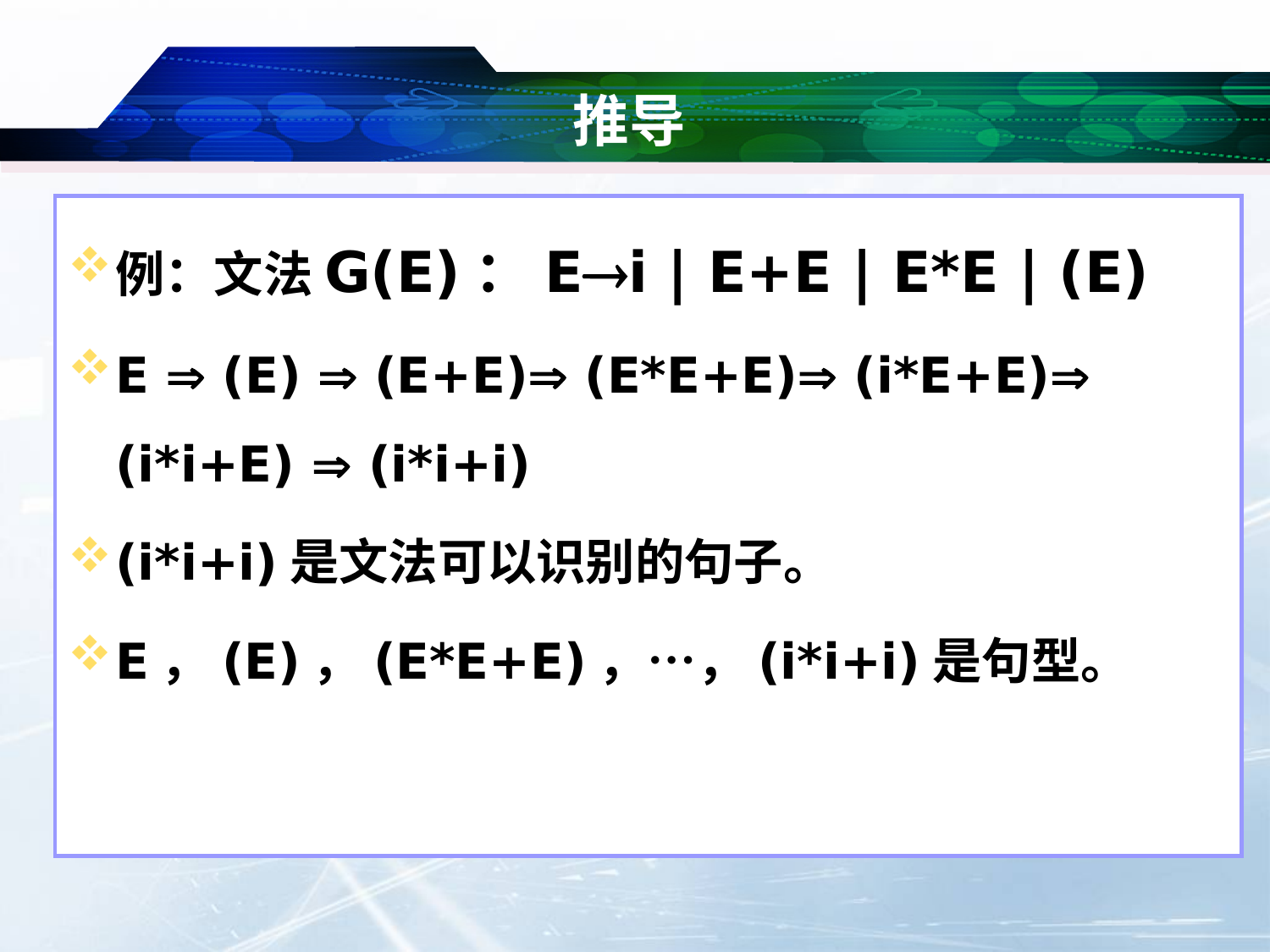

# 推导
例：文法G(E)：E→i | E+E | E*E | (E)
E ⇒ (E) ⇒ (E+E)⇒ (E*E+E)⇒ (i*E+E)⇒  (i*i+E) ⇒ (i*i+i)
(i*i+i)是文法可以识别的句子。
E，(E)，(E*E+E)，…，(i*i+i)是句型。